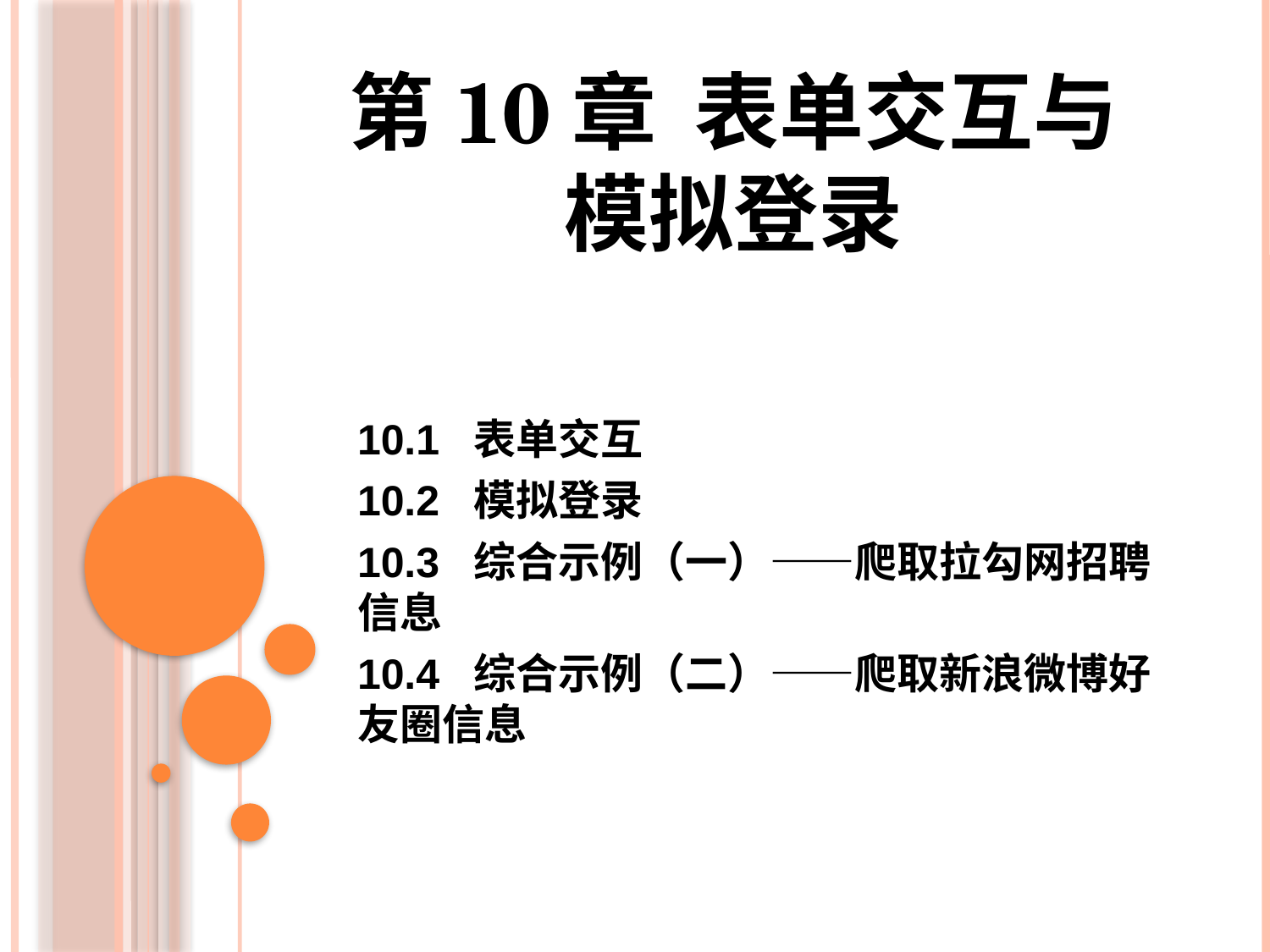

# 第10章  表单交互与模拟登录
10.1  表单交互
10.2  模拟登录
10.3  综合示例（一）——爬取拉勾网招聘信息
10.4  综合示例（二）——爬取新浪微博好友圈信息